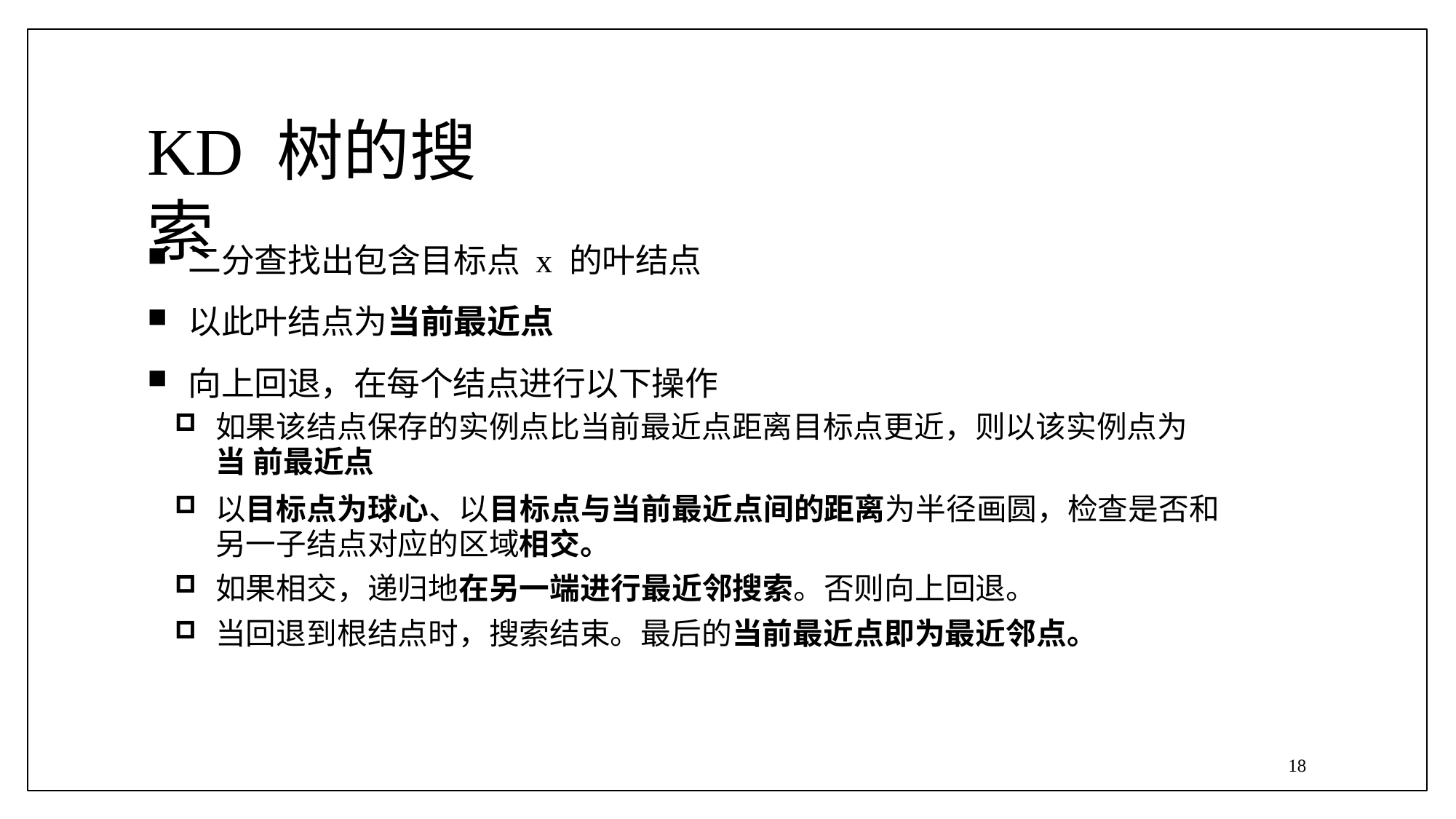

# KD 树的搜索
二分查找出包含目标点 x 的叶结点
以此叶结点为当前最近点
向上回退，在每个结点进行以下操作
如果该结点保存的实例点比当前最近点距离目标点更近，则以该实例点为当 前最近点
以目标点为球心、以目标点与当前最近点间的距离为半径画圆，检查是否和 另一子结点对应的区域相交。
如果相交，递归地在另一端进行最近邻搜索。否则向上回退。
当回退到根结点时，搜索结束。最后的当前最近点即为最近邻点。
18